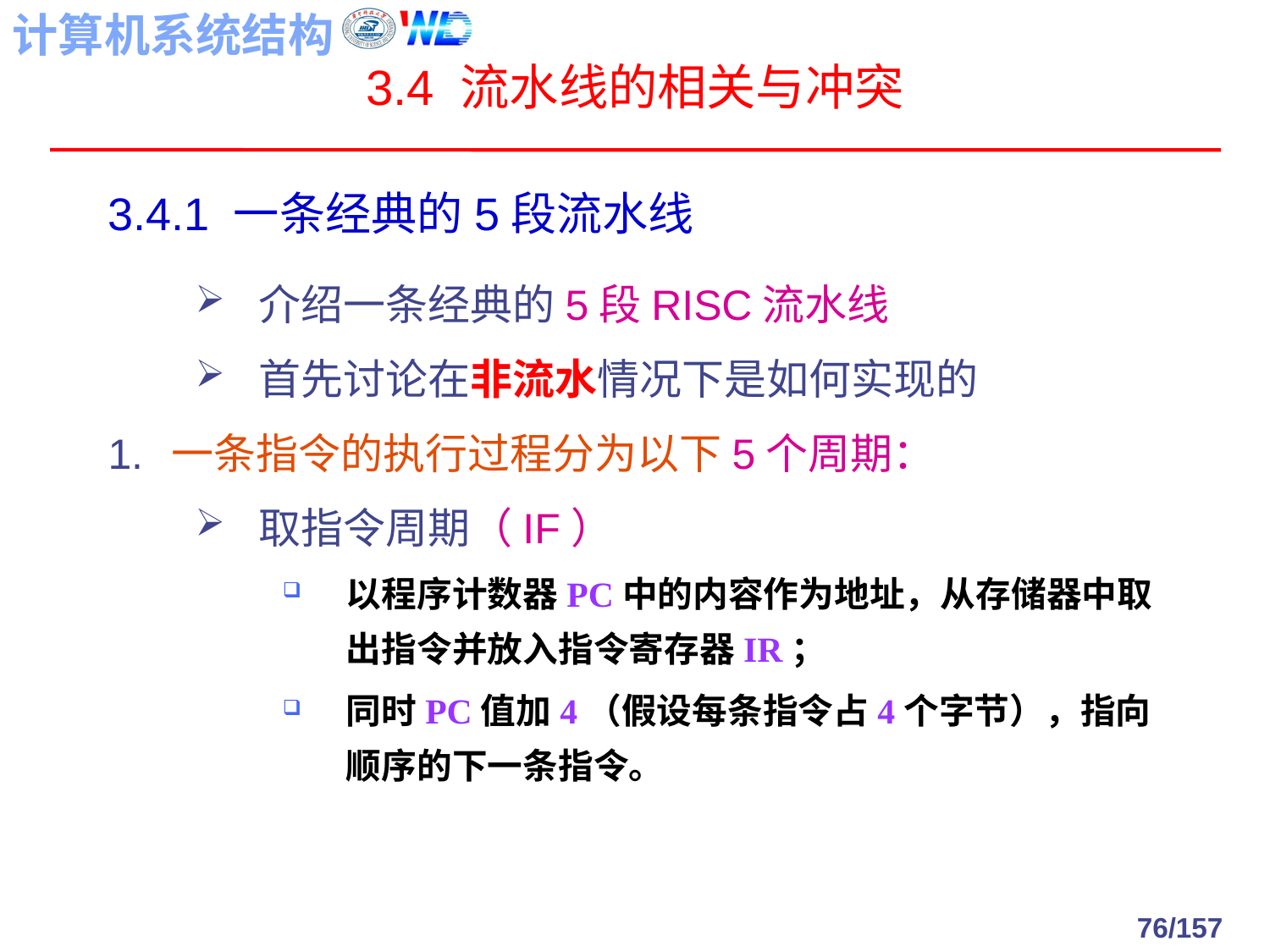

3.4 流水线的相关与冲突
3.4.1 一条经典的5段流水线
介绍一条经典的5段RISC流水线
首先讨论在非流水情况下是如何实现的
一条指令的执行过程分为以下5个周期：
取指令周期（IF）
以程序计数器PC中的内容作为地址，从存储器中取出指令并放入指令寄存器IR；
同时PC值加4（假设每条指令占4个字节），指向顺序的下一条指令。